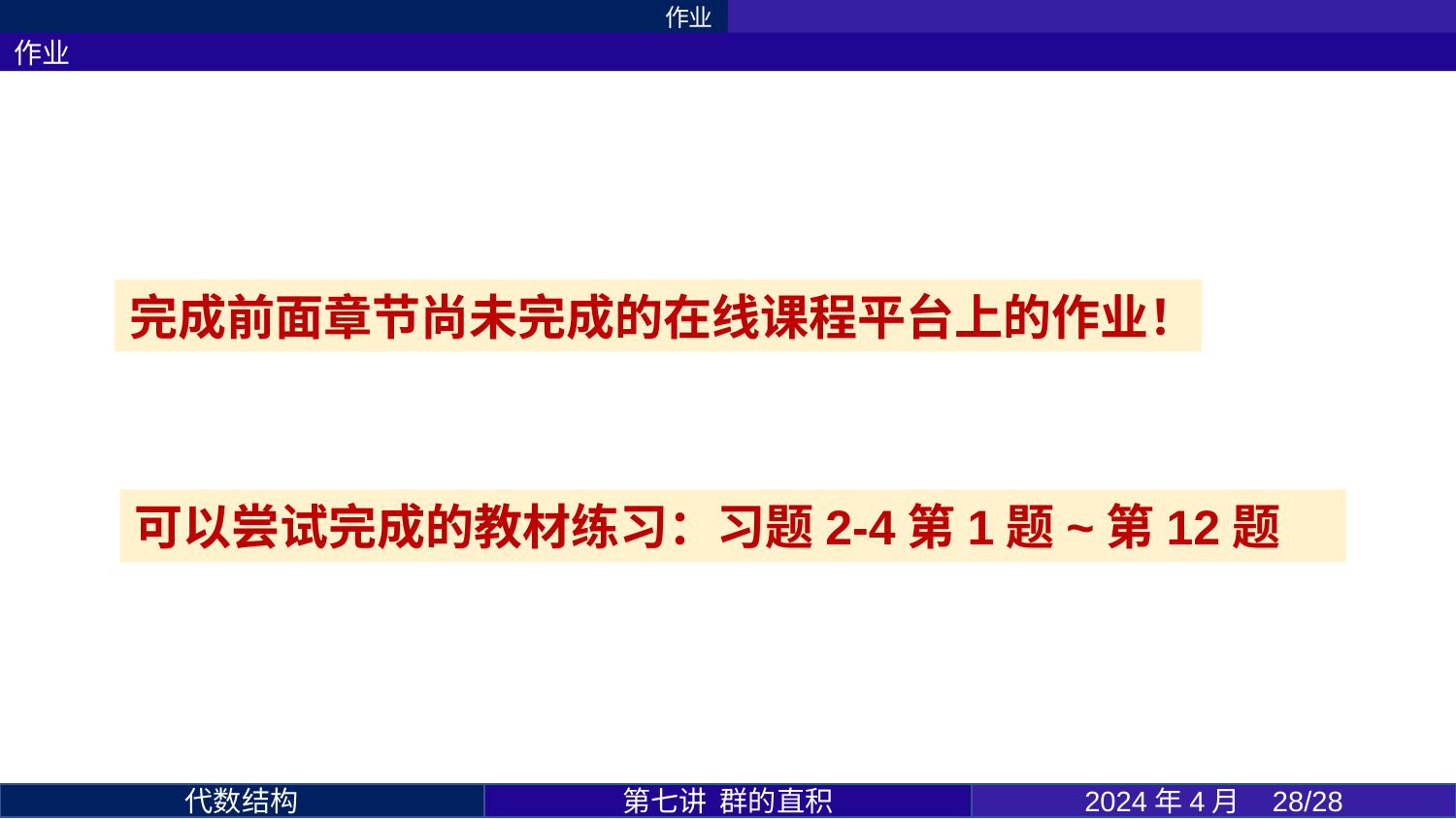

作业
作业
完成前面章节尚未完成的在线课程平台上的作业！
可以尝试完成的教材练习：习题2-4第1题~第12题
第七讲  群的直积
2024年4月    28/28
代数结构